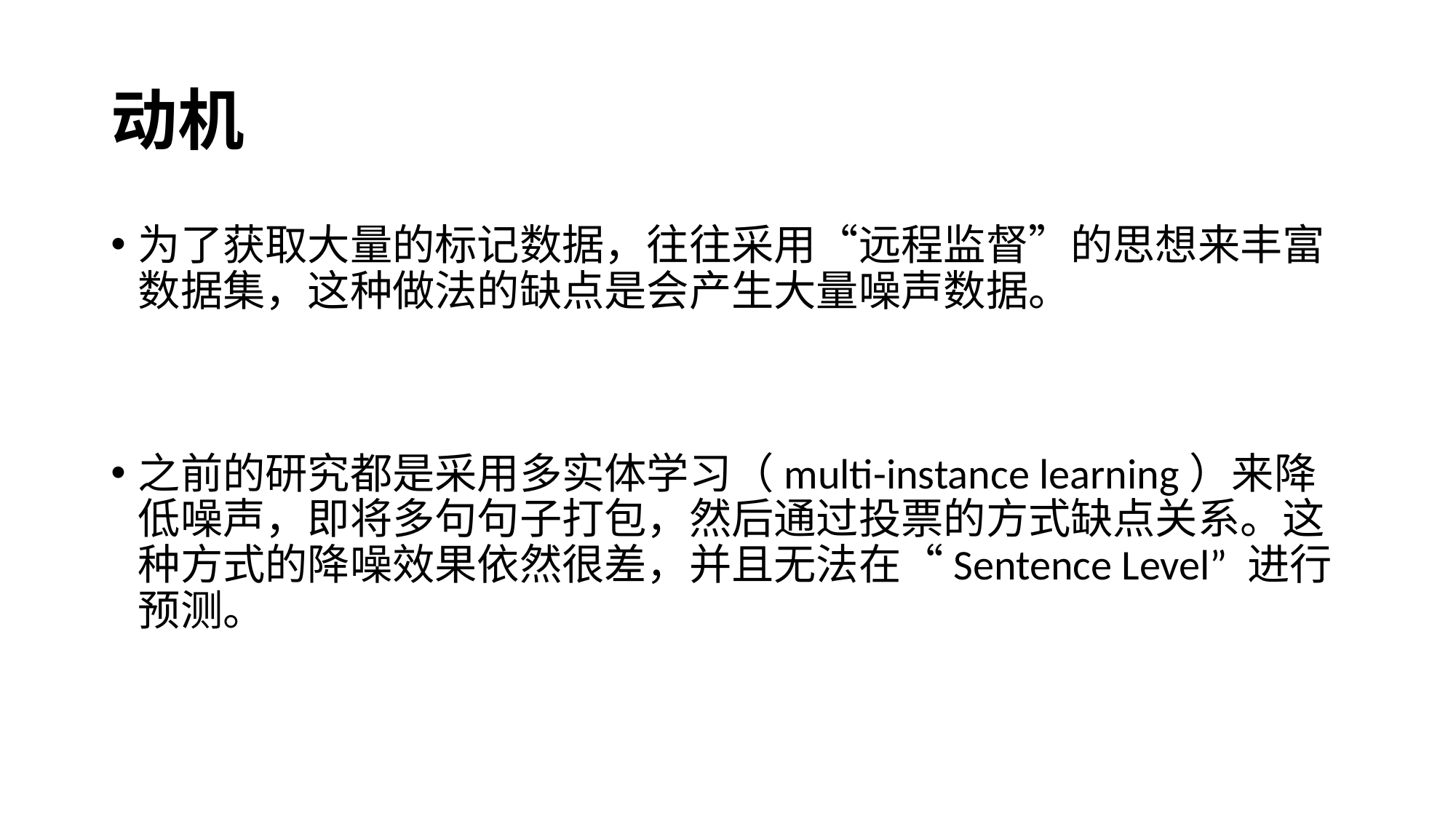

# 动机
为了获取大量的标记数据，往往采用“远程监督”的思想来丰富数据集，这种做法的缺点是会产生大量噪声数据。

之前的研究都是采用多实体学习（multi-instance learning）来降低噪声，即将多句句子打包，然后通过投票的方式缺点关系。这种方式的降噪效果依然很差，并且无法在“Sentence Level” 进行预测。